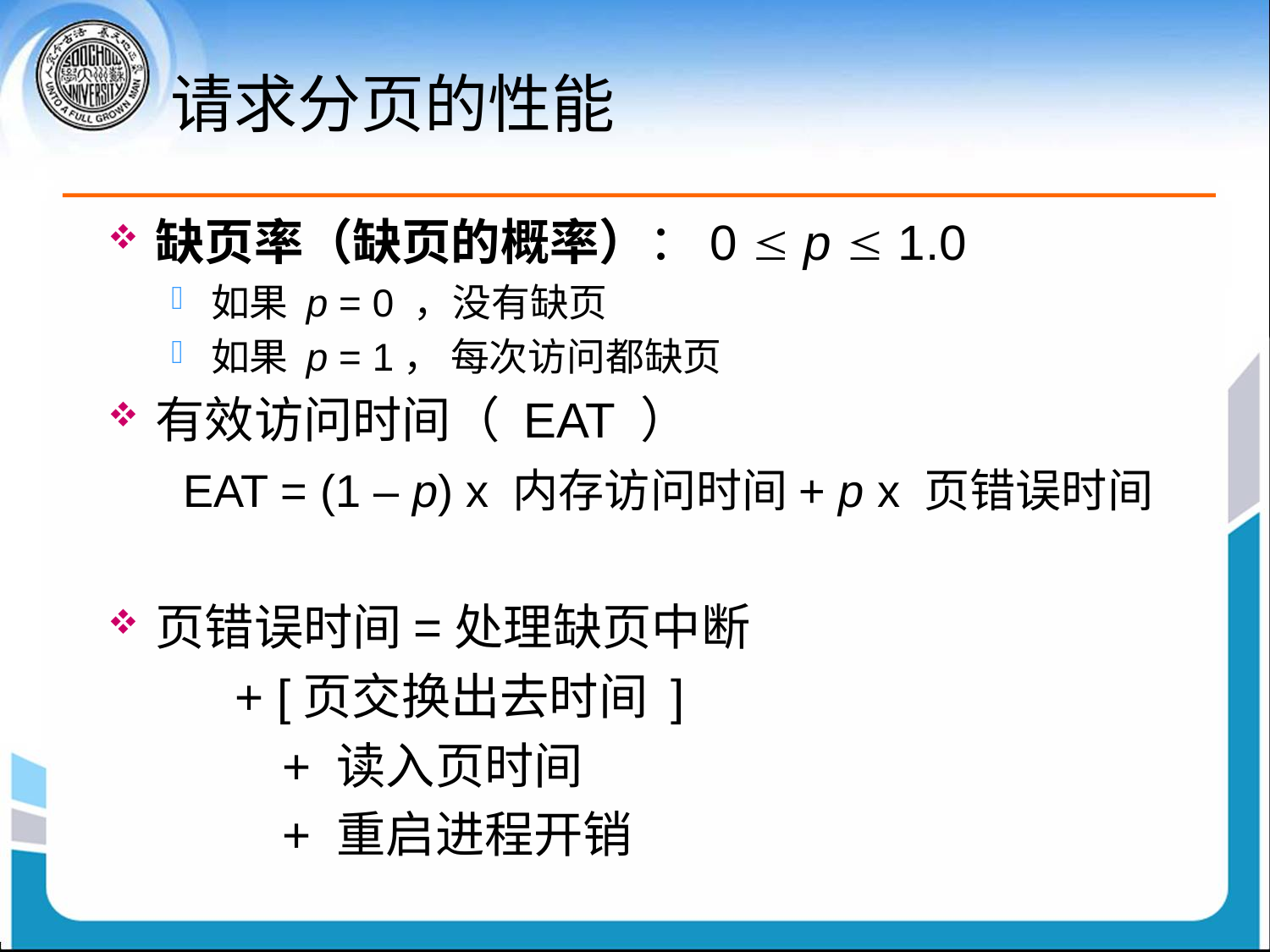

# 请求分页的性能
缺页率（缺页的概率）：0 ≤ p ≤ 1.0
如果 p = 0 ，没有缺页
如果 p = 1， 每次访问都缺页
有效访问时间（ EAT ）
	  EAT = (1 – p) x 内存访问时间+ p x 页错误时间

页错误时间=处理缺页中断
	+ [页交换出去时间 ]
		+ 读入页时间
		+ 重启进程开销